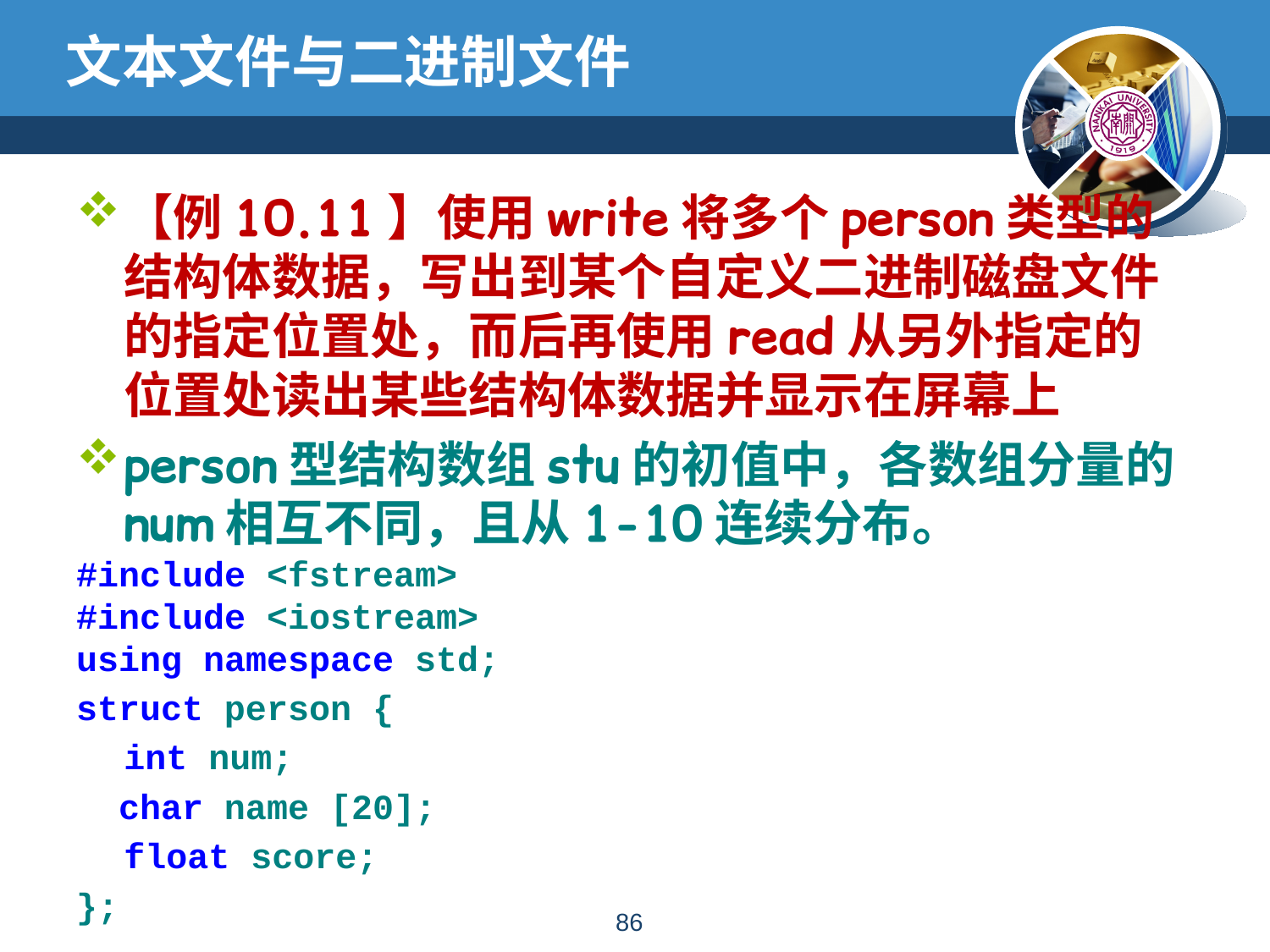

# 文本文件与二进制文件
【例10.11】使用write将多个person类型的结构体数据，写出到某个自定义二进制磁盘文件的指定位置处，而后再使用read从另外指定的位置处读出某些结构体数据并显示在屏幕上
person型结构数组stu的初值中，各数组分量的num相互不同，且从1-10连续分布。
#include <fstream>
#include <iostream>
using namespace std;
struct person {
	int num;
  char name [20];
	float score;
};

86